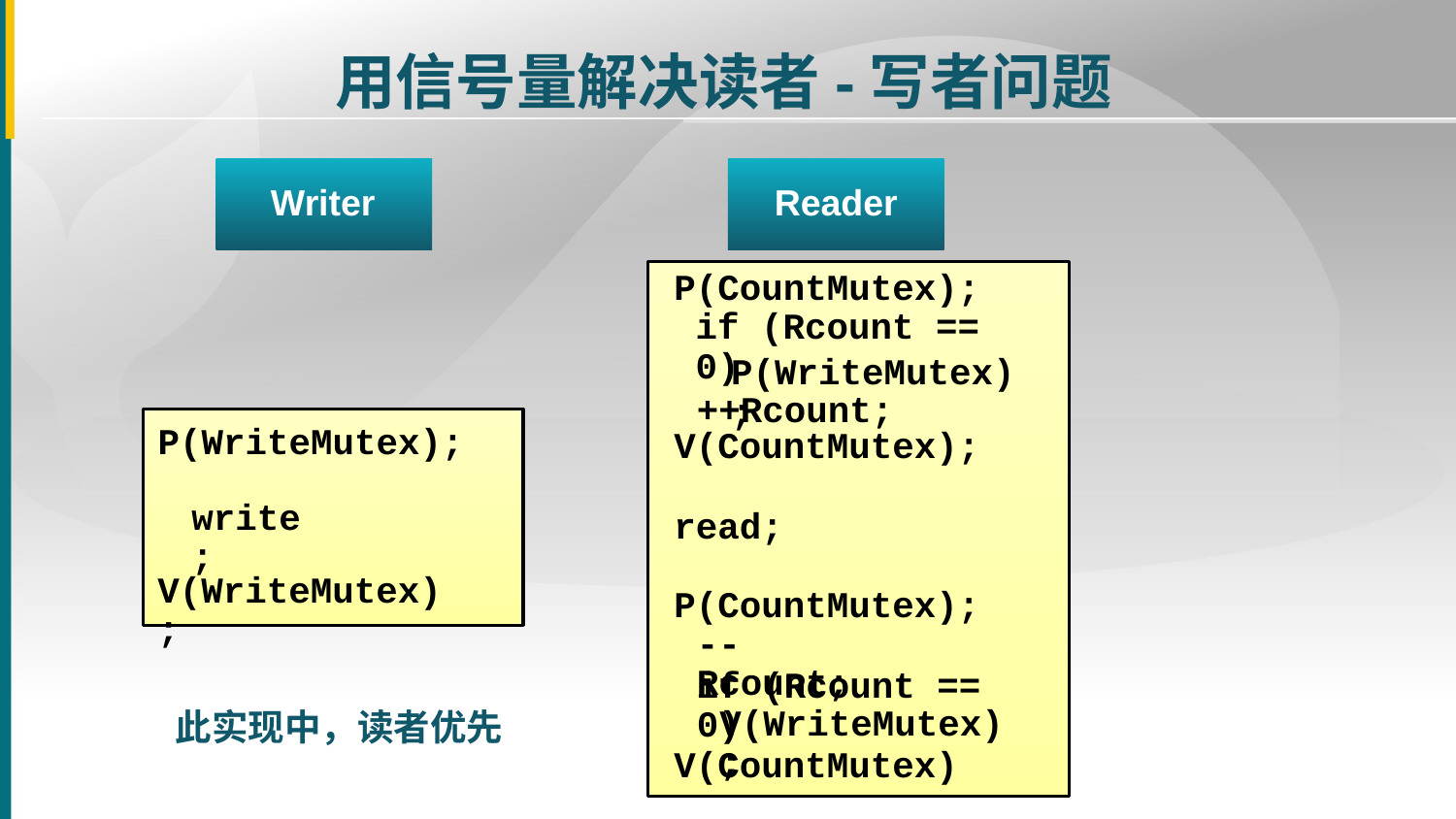

用信号量解决读者-写者问题

Writer

Reader

P(CountMutex);
if (Rcount == 0)
P(WriteMutex);
++Rcount;
V(CountMutex);
read;
P(CountMutex);
--Rcount;
if (Rcount == 0)
V(WriteMutex);
V(CountMutex)

P(WriteMutex);
write;
V(WriteMutex);
此实现中，读者优先